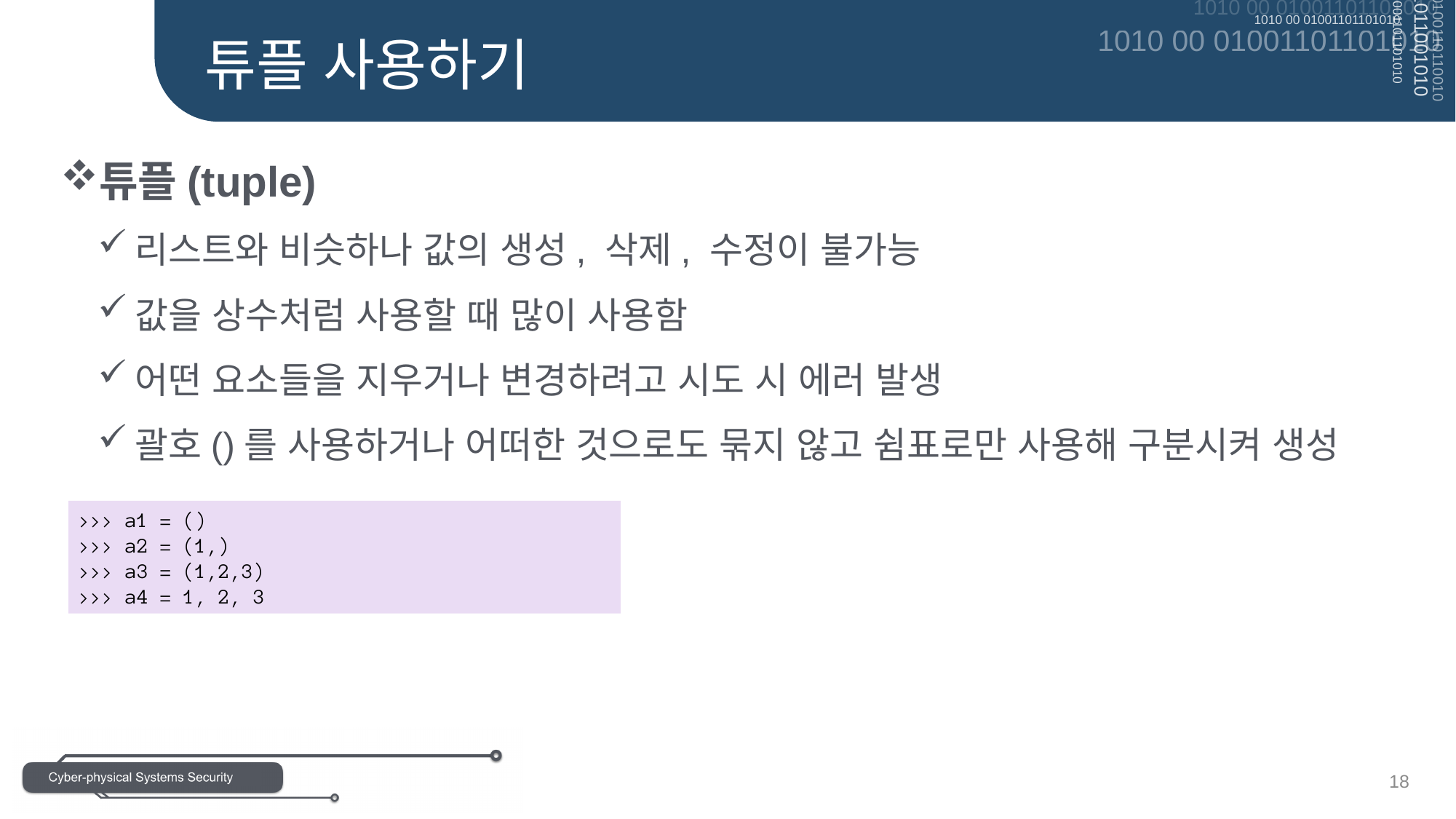

튜플 사용하기
튜플(tuple)
리스트와 비슷하나 값의 생성, 삭제, 수정이 불가능
값을 상수처럼 사용할 때 많이 사용함
어떤 요소들을 지우거나 변경하려고 시도 시 에러 발생
괄호()를 사용하거나 어떠한 것으로도 묶지 않고 쉼표로만 사용해 구분시켜 생성
>>> a1 = ()
>>> a2 = (1,)
>>> a3 = (1,2,3)
>>> a4 = 1, 2, 3
18